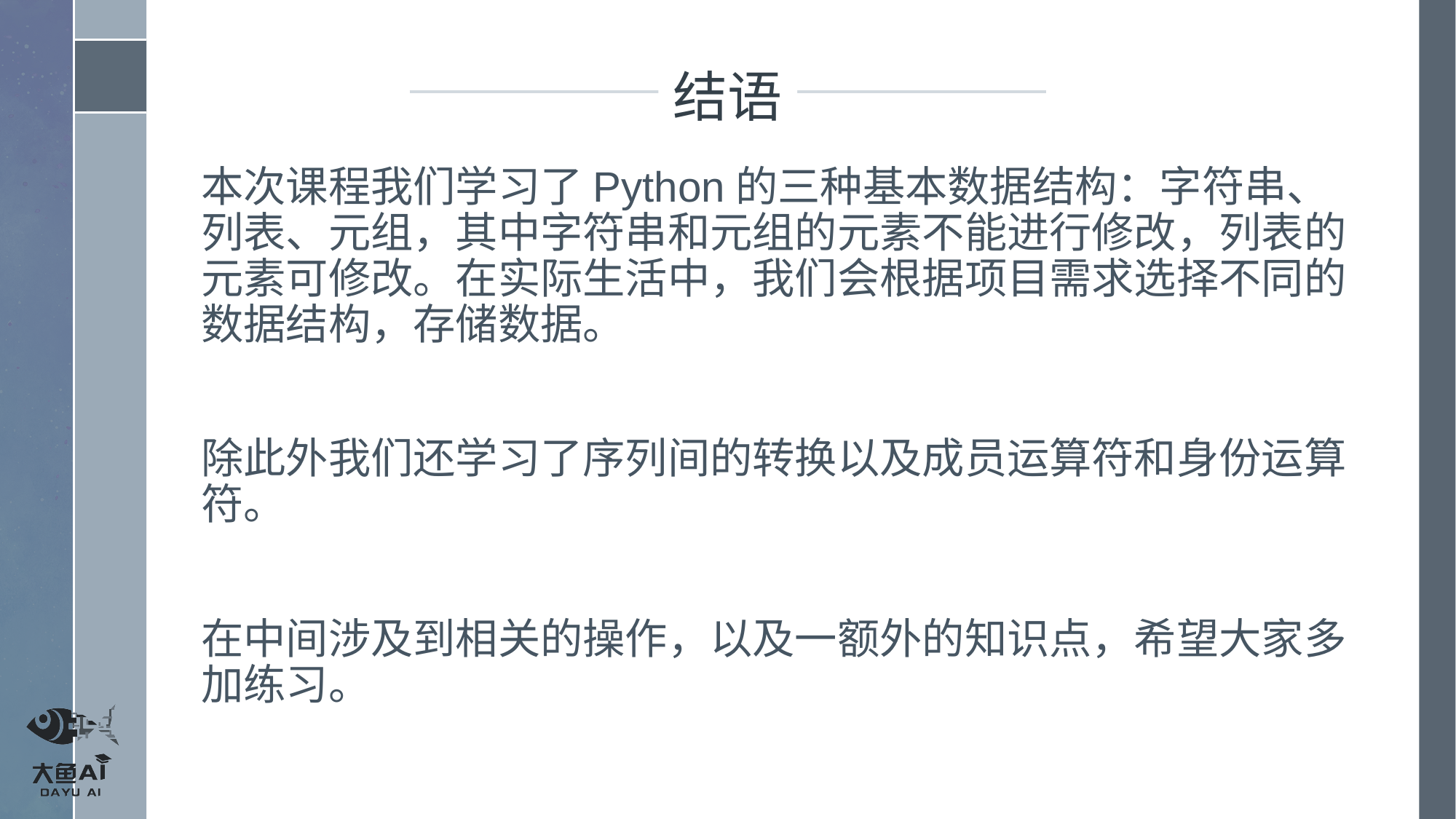

# 结语
本次课程我们学习了Python的三种基本数据结构：字符串、列表、元组，其中字符串和元组的元素不能进行修改，列表的元素可修改。在实际生活中，我们会根据项目需求选择不同的数据结构，存储数据。

除此外我们还学习了序列间的转换以及成员运算符和身份运算符。

在中间涉及到相关的操作，以及一额外的知识点，希望大家多加练习。